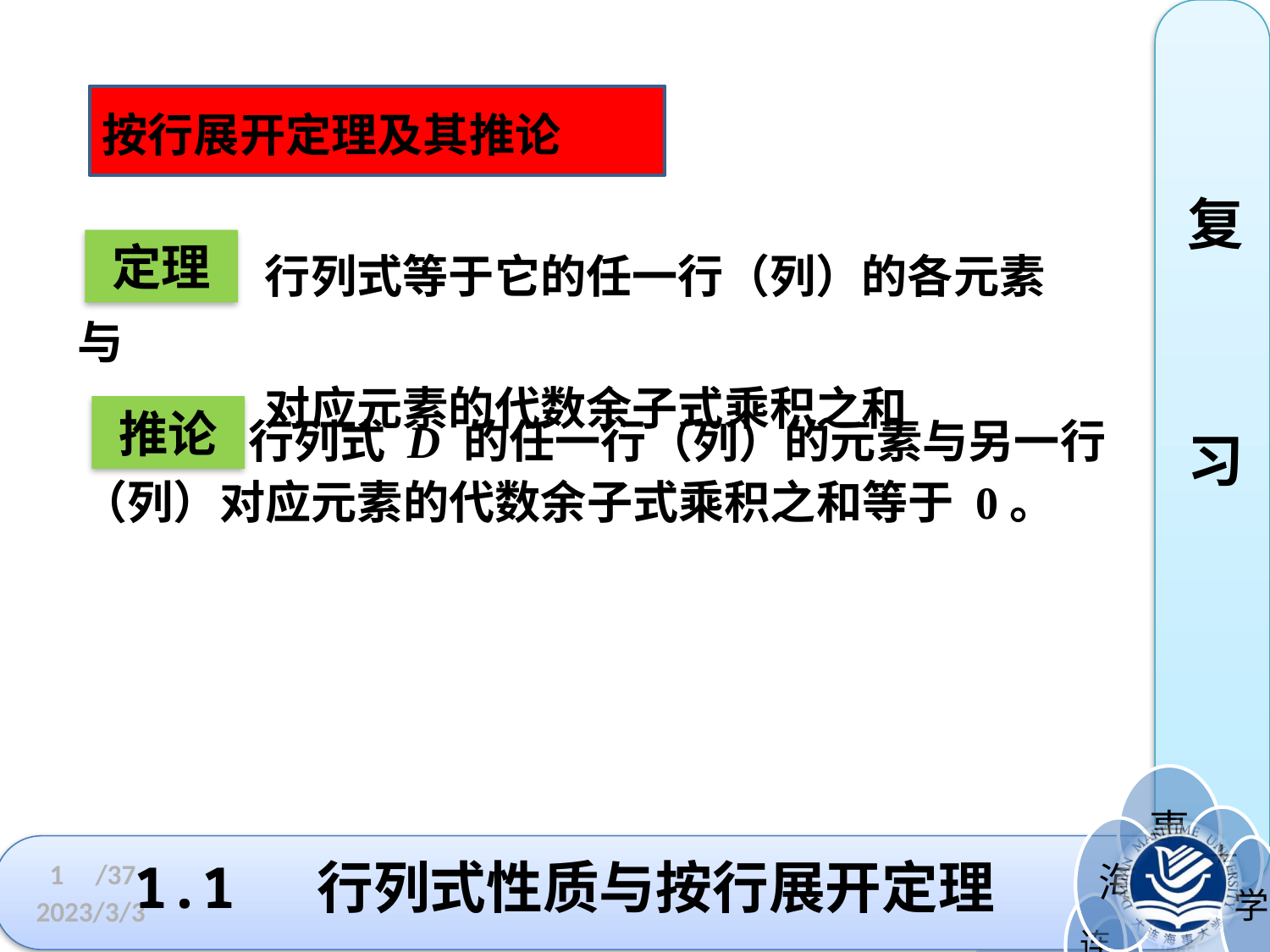

复

习
按行展开定理及其推论
定理
                 行列式等于它的任一行（列）的各元素与
                 对应元素的代数余子式乘积之和
推论
               行列式 D 的任一行（列）的元素与另一行（列）对应元素的代数余子式乘积之和等于 0。
# 1.1  行列式性质与按行展开定理
1
/37
2023/3/3